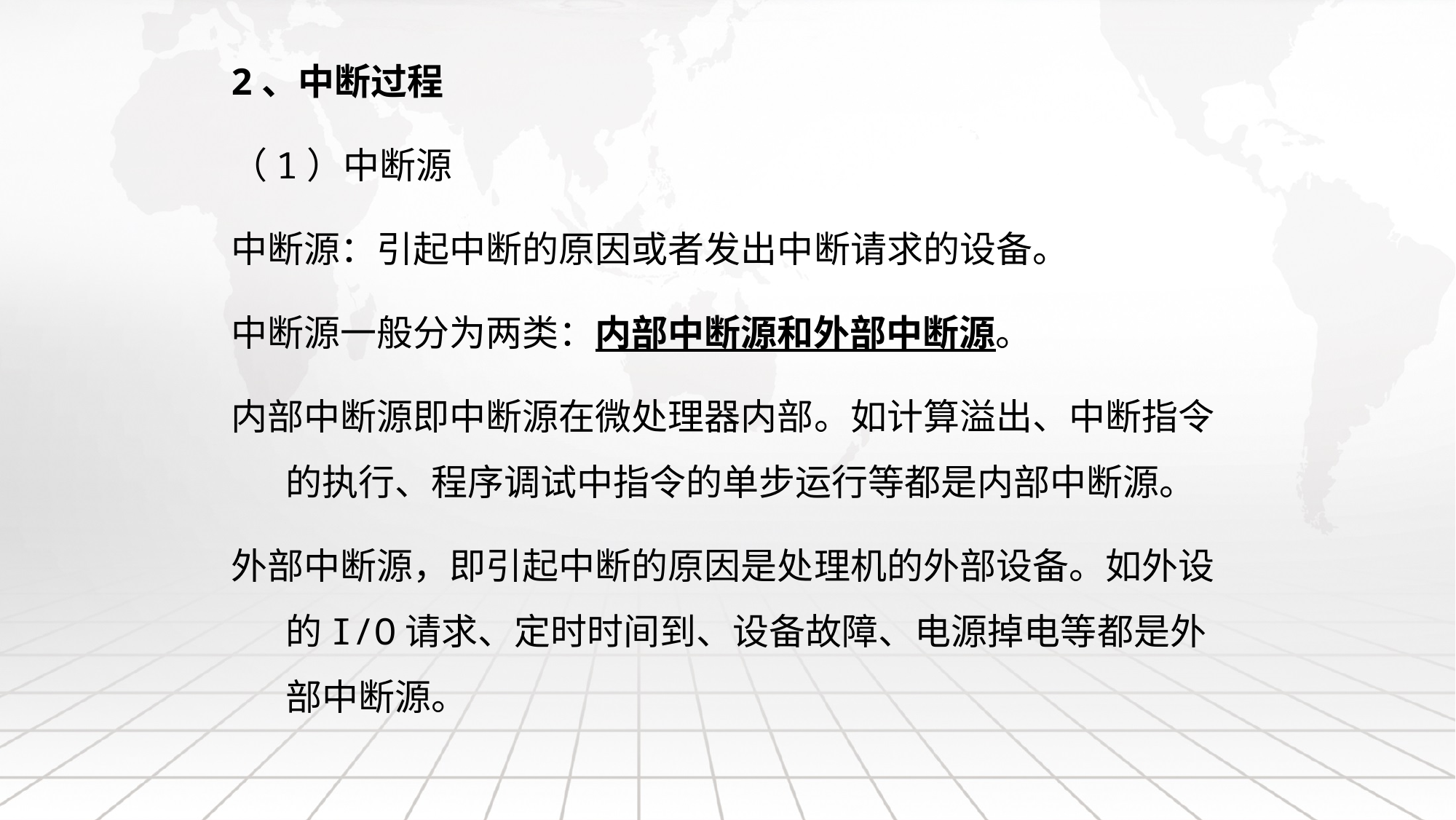

2、中断过程
（1）中断源
中断源：引起中断的原因或者发出中断请求的设备。
中断源一般分为两类：内部中断源和外部中断源。
内部中断源即中断源在微处理器内部。如计算溢出、中断指令的执行、程序调试中指令的单步运行等都是内部中断源。
外部中断源，即引起中断的原因是处理机的外部设备。如外设的I/O请求、定时时间到、设备故障、电源掉电等都是外部中断源。